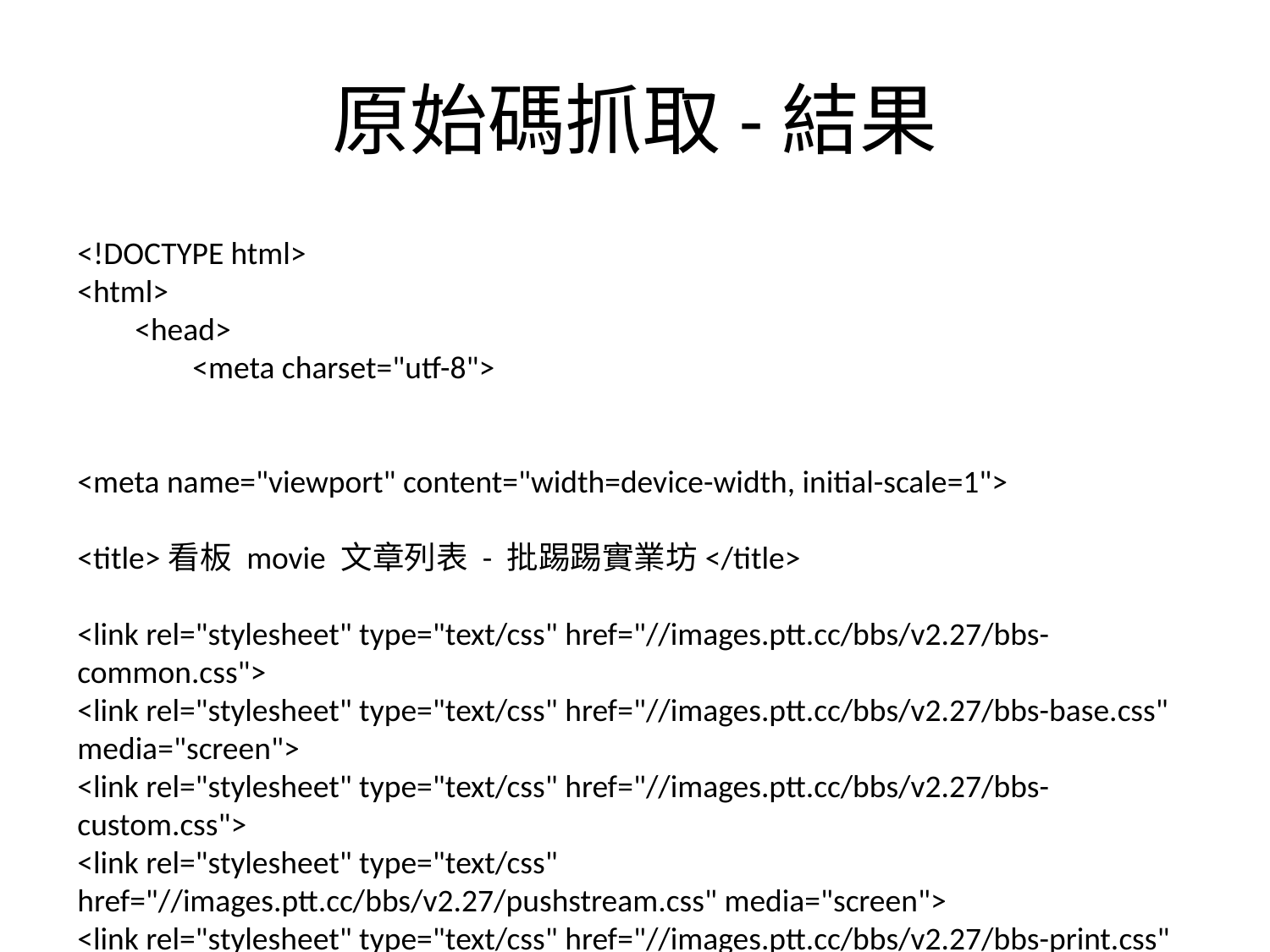

# 原始碼抓取-結果
<!DOCTYPE html>
<html>
        <head>
                <meta charset="utf-8">

<meta name="viewport" content="width=device-width, initial-scale=1">

<title>看板 movie 文章列表 - 批踢踢實業坊</title>

<link rel="stylesheet" type="text/css" href="//images.ptt.cc/bbs/v2.27/bbs-common.css">
<link rel="stylesheet" type="text/css" href="//images.ptt.cc/bbs/v2.27/bbs-base.css" media="screen">
<link rel="stylesheet" type="text/css" href="//images.ptt.cc/bbs/v2.27/bbs-custom.css">
<link rel="stylesheet" type="text/css" href="//images.ptt.cc/bbs/v2.27/pushstream.css" media="screen">
<link rel="stylesheet" type="text/css" href="//images.ptt.cc/bbs/v2.27/bbs-print.css" media="print">

        </head>
    <body>

<div id="topbar-container">
        <div id="topbar" class="bbs-content">
                <a id="logo" href="/bbs/">批踢踢實業坊</a>
                <span>&rsaquo;</span>
                <a class="board" href="/bbs/movie/index.html"><span class="board-label">看板 </span>movie</a>
                <a class="right small" href="/about.html">關於我們</a>
                <a class="right small" href="/contact.html">聯絡資訊</a>
        </div>
</div>

<div id="main-container">
        <div id="action-bar-container">
                <div class="action-bar">
                        <div class="btn-group btn-group-dir">
                                <a class="btn selected" href="/bbs/movie/index.html">看板</a>
                                <a class="btn" href="/man/movie/index.html">精華區</a>
                        </div>
                        <div class="btn-group btn-group-paging">
                                <a class="btn wide" href="/bbs/movie/index1.html">最舊</a>
                                <a class="btn wide" href="/bbs/movie/index9380.html">&lsaquo; 上頁</a>
                                <a class="btn wide disabled">下頁 &rsaquo;</a>
                                <a class="btn wide" href="/bbs/movie/index.html">最新</a>
                        </div>
                </div>
        </div>

        <div class="r-list-container action-bar-margin bbs-screen">
                <div class="search-bar">
                        <form type="get" action="search" id="search-bar">
                                <input class="query" type="text" name="q" value="" placeholder="搜尋文章&#x22ef;">
                        </form>
                </div>

                <div class="r-ent">
                        <div class="nrec"><span class="hl f3">24</span></div>
                        <div class="title">

                                <a href="/bbs/movie/M.1606019851.A.422.html">[討論] 孤味票房爆了</a>

                        </div>
                        <div class="meta">
                                <div class="author">yslimit</div>
                                <div class="article-menu">

                                        <div class="trigger">&#x22ef;</div>
                                        <div class="dropdown">
                                                <div class="item"><a href="/bbs/movie/search?q=thread%3A%5B%E8%A8%8E%E8%AB%96%5D&#43;%E5%AD%A4%E5%91%B3%E7%A5%A8%E6%88%BF%E7%88%86%E4%BA%86">搜尋同標題文章</a></div>

                                                <div class="item"><a href="/bbs/movie/search?q=author%3Ayslimit">搜尋看板內 yslimit 的文章</a></div>

                                        </div>

                                </div>
                                <div class="date">11/22</div>
                                <div class="mark"></div>
                        </div>
                </div>

                <div class="r-ent">
                        <div class="nrec"><span class="hl f2">1</span></div>
                        <div class="title">

                                <a href="/bbs/movie/M.1606021094.A.C42.html">[新聞] 查寧坦圖入主環球怪物宇宙！將與《龍虎少</a>

                        </div>
                        <div class="meta">
                                <div class="author">CYKONGG</div>
                                <div class="article-menu">

                                        <div class="trigger">&#x22ef;</div>
                                        <div class="dropdown">
                                                <div class="item"><a href="/bbs/movie/search?q=thread%3A%5B%E6%96%B0%E8%81%9E%5D&#43;%E6%9F%A5%E5%AF%A7%E5%9D%A6%E5%9C%96%E5%85%A5%E4%B8%BB%E7%92%B0%E7%90%83%E6%80%AA%E7%89%A9%E5%AE%87%E5%AE%99%EF%BC%81%E5%B0%87%E8%88%87%E3%80%8A%E9%BE%8D%E8%99%8E%E5%B0%91">搜尋同標題文章</a></div>

                                                <div class="item"><a href="/bbs/movie/search?q=author%3ACYKONGG">搜尋看板內 CYKONGG 的文章</a></div>

                                        </div>

                                </div>
                                <div class="date">11/22</div>
                                <div class="mark"></div>
                        </div>
                </div>

                <div class="r-ent">
                        <div class="nrec"><span class="hl f2">1</span></div>
                        <div class="title">

                                <a href="/bbs/movie/M.1606022346.A.1DE.html">[ 極好雷] 同學麥娜絲今年最佳國片</a>

                        </div>
                        <div class="meta">
                                <div class="author">rs6677</div>
                                <div class="article-menu">

                                        <div class="trigger">&#x22ef;</div>
                                        <div class="dropdown">
                                                <div class="item"><a href="/bbs/movie/search?q=thread%3A%5B&#43;%E6%A5%B5%E5%A5%BD%E9%9B%B7%5D&#43;%E5%90%8C%E5%AD%B8%E9%BA%A5%E5%A8%9C%E7%B5%B2%E4%BB%8A%E5%B9%B4%E6%9C%80%E4%BD%B3%E5%9C%8B%E7%89%87">搜尋同標題文章</a></div>

                                                <div class="item"><a href="/bbs/movie/search?q=author%3Ars6677">搜尋看板內 rs6677 的文章</a></div>

                                        </div>

                                </div>
                                <div class="date">11/22</div>
                                <div class="mark"></div>
                        </div>
                </div>

                <div class="r-ent">
                        <div class="nrec"><span class="hl f2">3</span></div>
                        <div class="title">

                                <a href="/bbs/movie/M.1606022481.A.053.html">[請益] 已上映的片子金馬送審時是否可能不同版本</a>

                        </div>
                        <div class="meta">
                                <div class="author">n6335097</div>
                                <div class="article-menu">

                                        <div class="trigger">&#x22ef;</div>
                                        <div class="dropdown">
                                                <div class="item"><a href="/bbs/movie/search?q=thread%3A%5B%E8%AB%8B%E7%9B%8A%5D&#43;%E5%B7%B2%E4%B8%8A%E6%98%A0%E7%9A%84%E7%89%87%E5%AD%90%E9%87%91%E9%A6%AC%E9%80%81%E5%AF%A9%E6%99%82%E6%98%AF%E5%90%A6%E5%8F%AF%E8%83%BD%E4%B8%8D%E5%90%8C%E7%89%88%E6%9C%AC">搜尋同標題文章</a></div>

                                                <div class="item"><a href="/bbs/movie/search?q=author%3An6335097">搜尋看板內 n6335097 的文章
</a></div>

                                        </div>

                                </div>
                                <div class="date">11/22</div>
                                <div class="mark"></div>
                        </div>
                </div>

        <div class="r-list-sep"></div>

                <div class="r-ent">
                        <div class="nrec"><span class="hl f3">33</span></div>
                        <div class="title">

                                <a href="/bbs/movie/M.1559611458.A.DCA.html">[公告] 板規 2020/03/01 (增加14.1)</a>

                        </div>
                        <div class="meta">
                                <div class="author">ckshchen</div>
                                <div class="article-menu">

                                        <div class="trigger">&#x22ef;</div>
                                        <div class="dropdown">
                                                <div class="item"><a href="/bbs/movie/search?q=thread%3A%5B%E5%85%AC%E5%91%8A%5D&#43;%E6%9D%BF%E8%A6%8F&#43;2020%2F03%2F01&#43;%28%E5%A2%9E%E5%8A%A014.1%29">搜尋同標題文章</a></div>

                                                <div class="item"><a href="/bbs/movie/search?q=author%3Ackshchen">搜尋看板內 ckshchen 的文章
</a></div>

                                        </div>

                                </div>
                                <div class="date"> 6/04</div>
                                <div class="mark">M</div>
                        </div>
                </div>

                <div class="r-ent">
                        <div class="nrec"><span class="hl f3">20</span></div>
                        <div class="title">

                                <a href="/bbs/movie/M.1578684521.A.1B8.html">[公告] 關於跑步哥</a>

                        </div>
                        <div class="meta">
                                <div class="author">ckshchen</div>
                                <div class="article-menu">

                                        <div class="trigger">&#x22ef;</div>
                                        <div class="dropdown">
                                                <div class="item"><a href="/bbs/movie/search?q=thread%3A%5B%E5%85%AC%E5%91%8A%5D&#43;%E9%97%9C%E6%96%BC%E8%B7%91%E6%AD%A5%E5%93%A5">搜尋同標題文章</a></div>

                                                <div class="item"><a href="/bbs/movie/search?q=author%3Ackshchen">搜尋看板內 ckshchen 的文章
</a></div>

                                        </div>

                                </div>
                                <div class="date"> 1/11</div>
                                <div class="mark">M</div>
                        </div>
                </div>

                <div class="r-ent">
                        <div class="nrec"><span class="hl f1">爆</span></div>
                        <div class="title">

                                <a href="/bbs/movie/M.1589355894.A.CDD.html">[情報] 近期院線預計重映片單</a>

                        </div>
                        <div class="meta">
                                <div class="author">lgng66133</div>
                                <div class="article-menu">

                                        <div class="trigger">&#x22ef;</div>
                                        <div class="dropdown">
                                                <div class="item"><a href="/bbs/movie/search?q=thread%3A%5B%E6%83%85%E5%A0%B1%5D&#43;%E8%BF%91%E6%9C%9F%E9%99%A2%E7%B7%9A%E9%A0%90%E8%A8%88%E9%87%8D%E6%98%A0%E7%89%87%E5%96%AE">搜尋同標題文章</a></div>

                                                <div class="item"><a href="/bbs/movie/search?q=author%3Algng66133">搜尋看板內 lgng66133 的文
章</a></div>

                                        </div>

                                </div>
                                <div class="date"> 5/13</div>
                                <div class="mark">M</div>
                        </div>
                </div>

                <div class="r-ent">
                        <div class="nrec"></div>
                        <div class="title">

                                <a href="/bbs/movie/M.1596465114.A.0D2.html">[公告][板規] 電影版申訴與檢舉辦法</a>

                        </div>
                        <div class="meta">
                                <div class="author">hhwang</div>
                                <div class="article-menu">

                                        <div class="trigger">&#x22ef;</div>
                                        <div class="dropdown">
                                                <div class="item"><a href="/bbs/movie/search?q=thread%3A%5B%E5%85%AC%E5%91%8A%5D%5B%E6%9D%BF%E8%A6%8F%5D&#43;%E9%9B%BB%E5%BD%B1%E7%89%88%E7%94%B3%E8%A8%B4%E8%88%87%E6%AA%A2%E8%88%89%E8%BE%A6%E6%B3%95">搜尋同標題文章</a></div>

                                                <div class="item"><a href="/bbs/movie/search?q=author%3Ahhwang">搜尋看板內 hhwang 的文章</a></div>

                                        </div>

                                </div>
                                <div class="date"> 8/03</div>
                                <div class="mark">M</div>
                        </div>
                </div>

                <div class="r-ent">
                        <div class="nrec"><span class="hl f2">2</span></div>
                        <div class="title">

                                <a href="/bbs/movie/M.1597242609.A.606.html">[公告] 電影板板規12/08/2020</a>

                        </div>
                        <div class="meta">
                                <div class="author">TtTt4</div>
                                <div class="article-menu">

                                        <div class="trigger">&#x22ef;</div>
                                        <div class="dropdown">
                                                <div class="item"><a href="/bbs/movie/search?q=thread%3A%5B%E5%85%AC%E5%91%8A%5D&#43;%E9%9B%BB%E5%BD%B1%E6%9D%BF%E6%9D%BF%E8%A6%8F12%2F08%2F2020">搜尋同標題文章</a></div>

                                                <div class="item"><a href="/bbs/movie/search?q=author%3ATtTt4">搜尋看板內 TtTt4 的文章</a></div>

                                        </div>

                                </div>
                                <div class="date"> 8/12</div>
                                <div class="mark">M</div>
                        </div>
                </div>

        </div>

</div>

<script>
  (function(i,s,o,g,r,a,m){i['GoogleAnalyticsObject']=r;i[r]=i[r]||function(){
  (i[r].q=i[r].q||[]).push(arguments)},i[r].l=1*new Date();a=s.createElement(o),
  m=s.getElementsByTagName(o)[0];a.async=1;a.src=g;m.parentNode.insertBefore(a,m)
  })(window,document,'script','https://www.google-analytics.com/analytics.js','ga');

  ga('create', 'UA-32365737-1', {
    cookieDomain: 'ptt.cc',
    legacyCookieDomain: 'ptt.cc'
  });
  ga('send', 'pageview');
</script>

<script src="//ajax.googleapis.com/ajax/libs/jquery/2.1.1/jquery.min.js"></script>
<script src="//images.ptt.cc/bbs/v2.27/bbs.js"></script>

    </body>
</html>